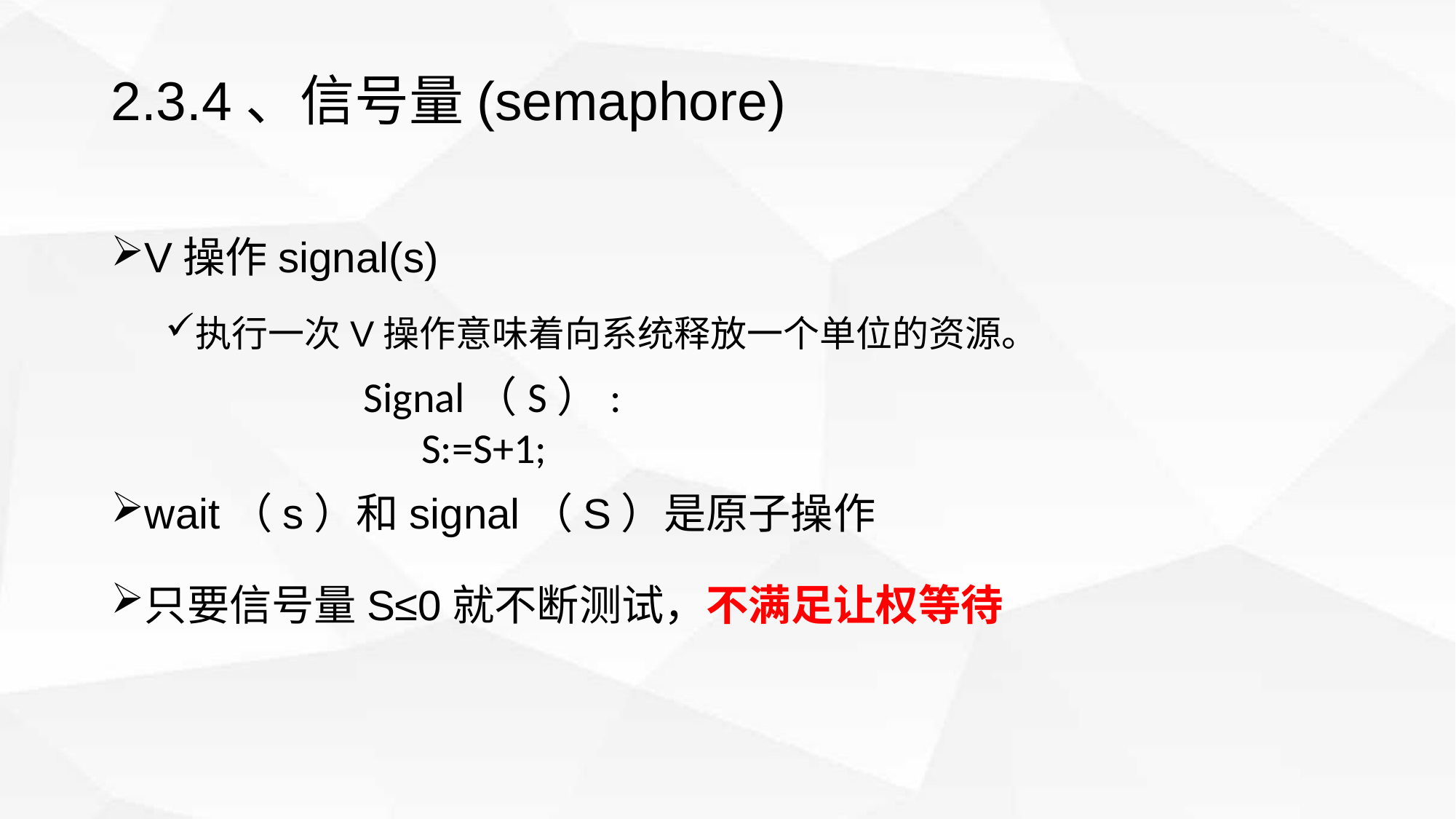

# 2.3.4、信号量(semaphore)
V操作signal(s)
执行一次V操作意味着向系统释放一个单位的资源。

wait（s）和signal（S）是原子操作
只要信号量S≤0就不断测试，不满足让权等待

Signal（S）:
      S:=S+1;